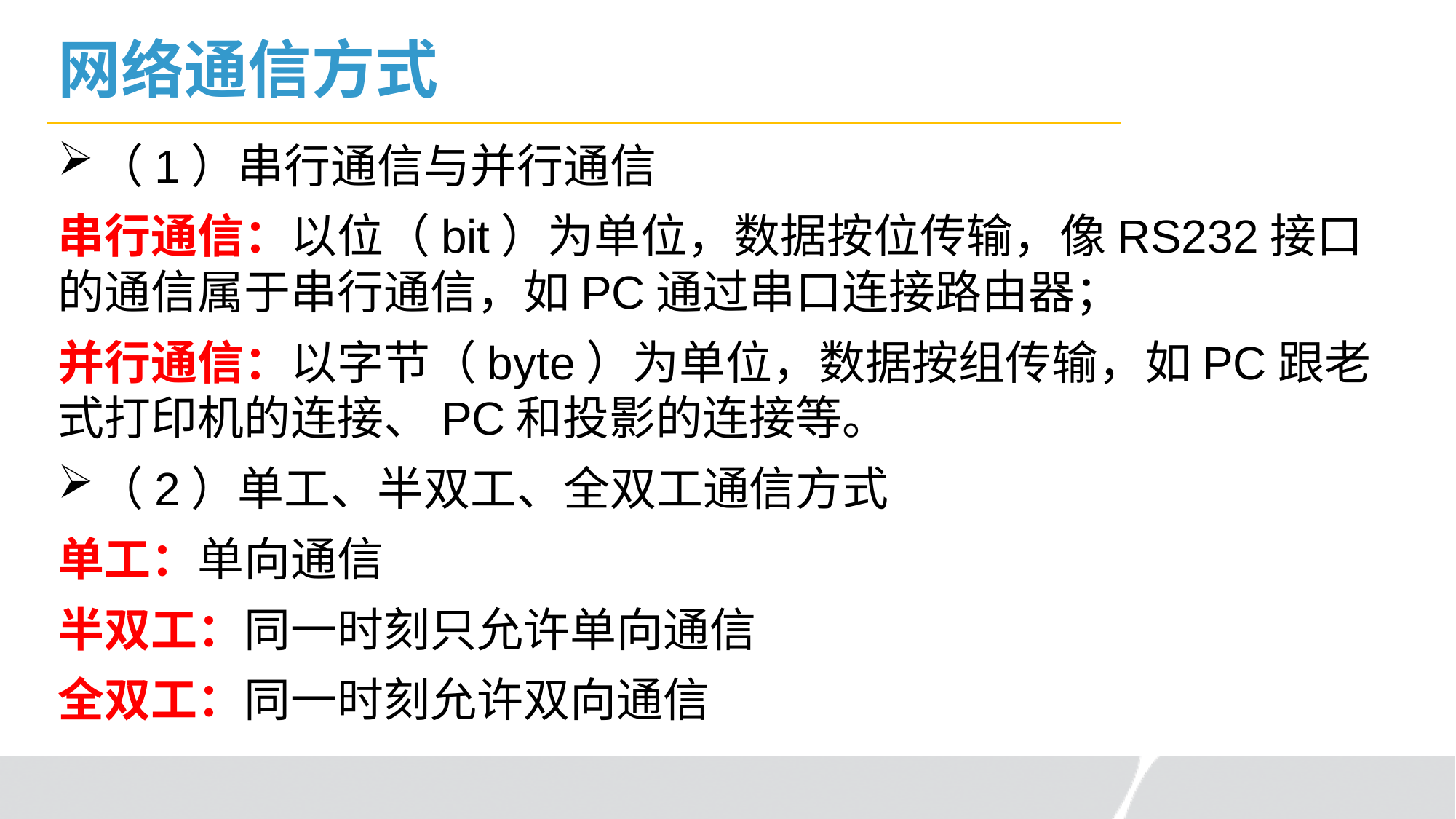

# 网络通信方式
（1）串行通信与并行通信
串行通信：以位（bit）为单位，数据按位传输，像RS232接口的通信属于串行通信，如PC通过串口连接路由器；
并行通信：以字节（byte）为单位，数据按组传输，如PC跟老式打印机的连接、PC和投影的连接等。
（2）单工、半双工、全双工通信方式
单工：单向通信
半双工：同一时刻只允许单向通信
全双工：同一时刻允许双向通信